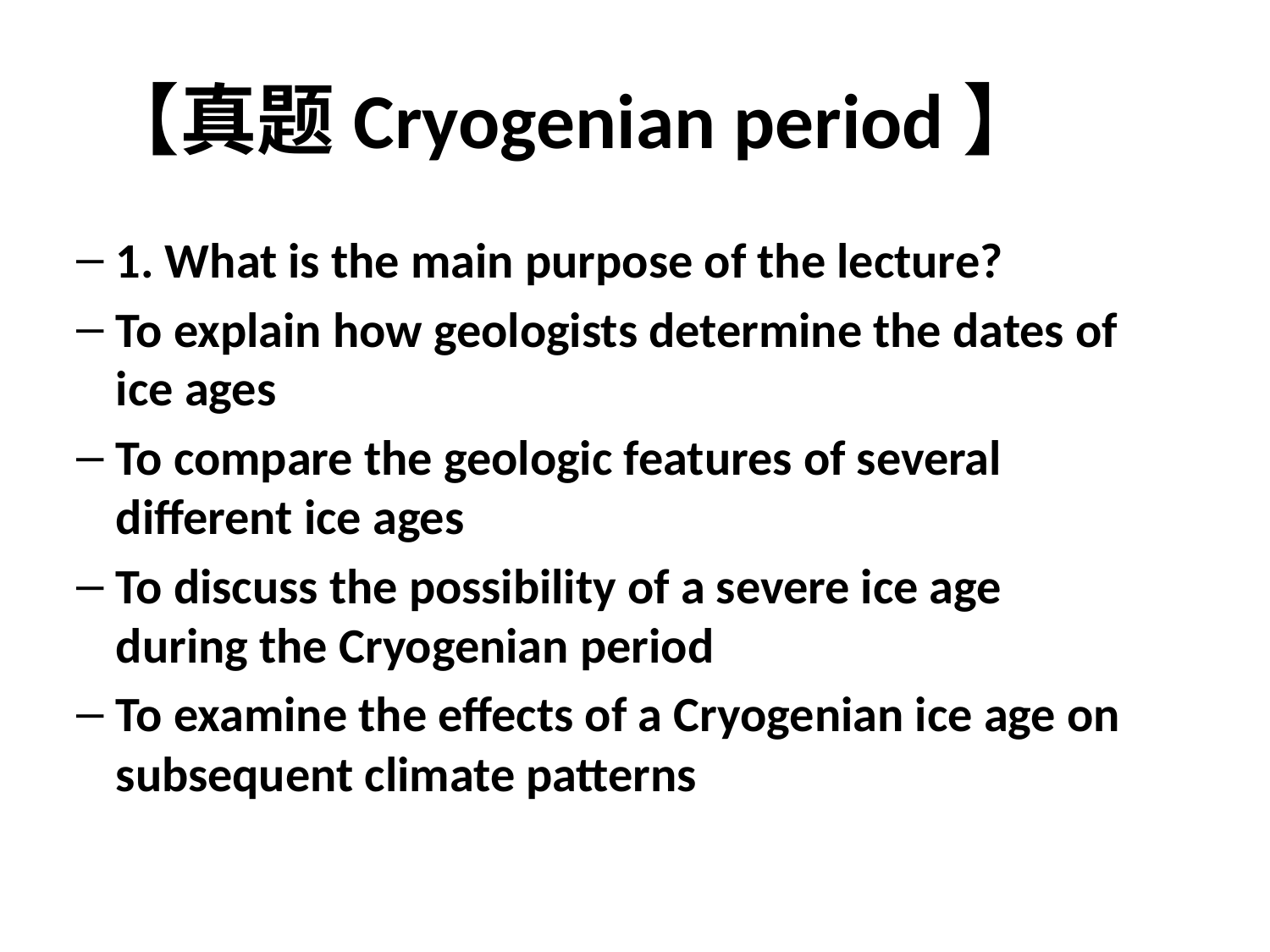

【真题Cryogenian period】
1. What is the main purpose of the lecture?
To explain how geologists determine the dates of ice ages
To compare the geologic features of several different ice ages
To discuss the possibility of a severe ice age during the Cryogenian period
To examine the effects of a Cryogenian ice age on subsequent climate patterns